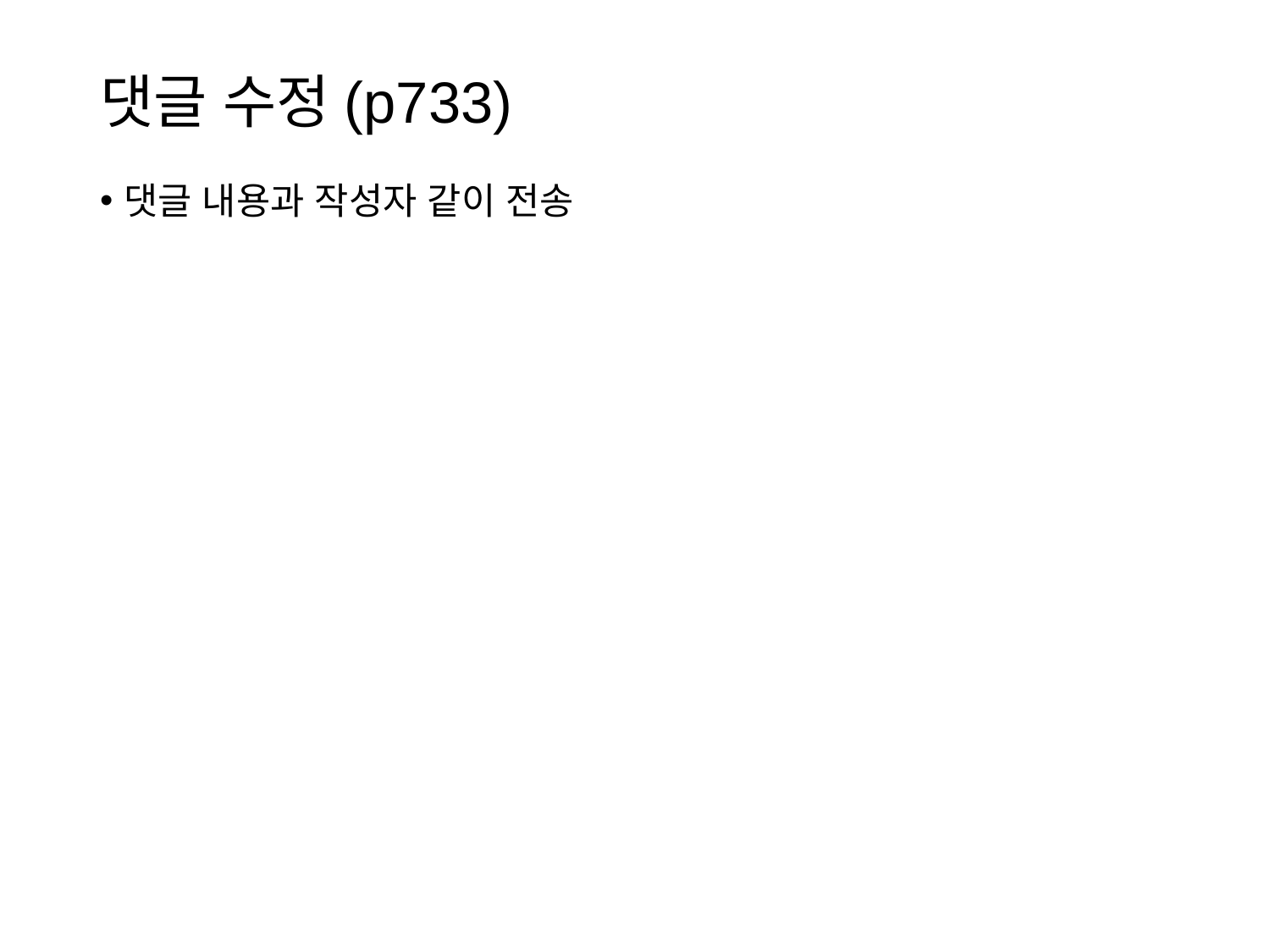

# 댓글 수정(p733)
댓글 내용과 작성자 같이 전송